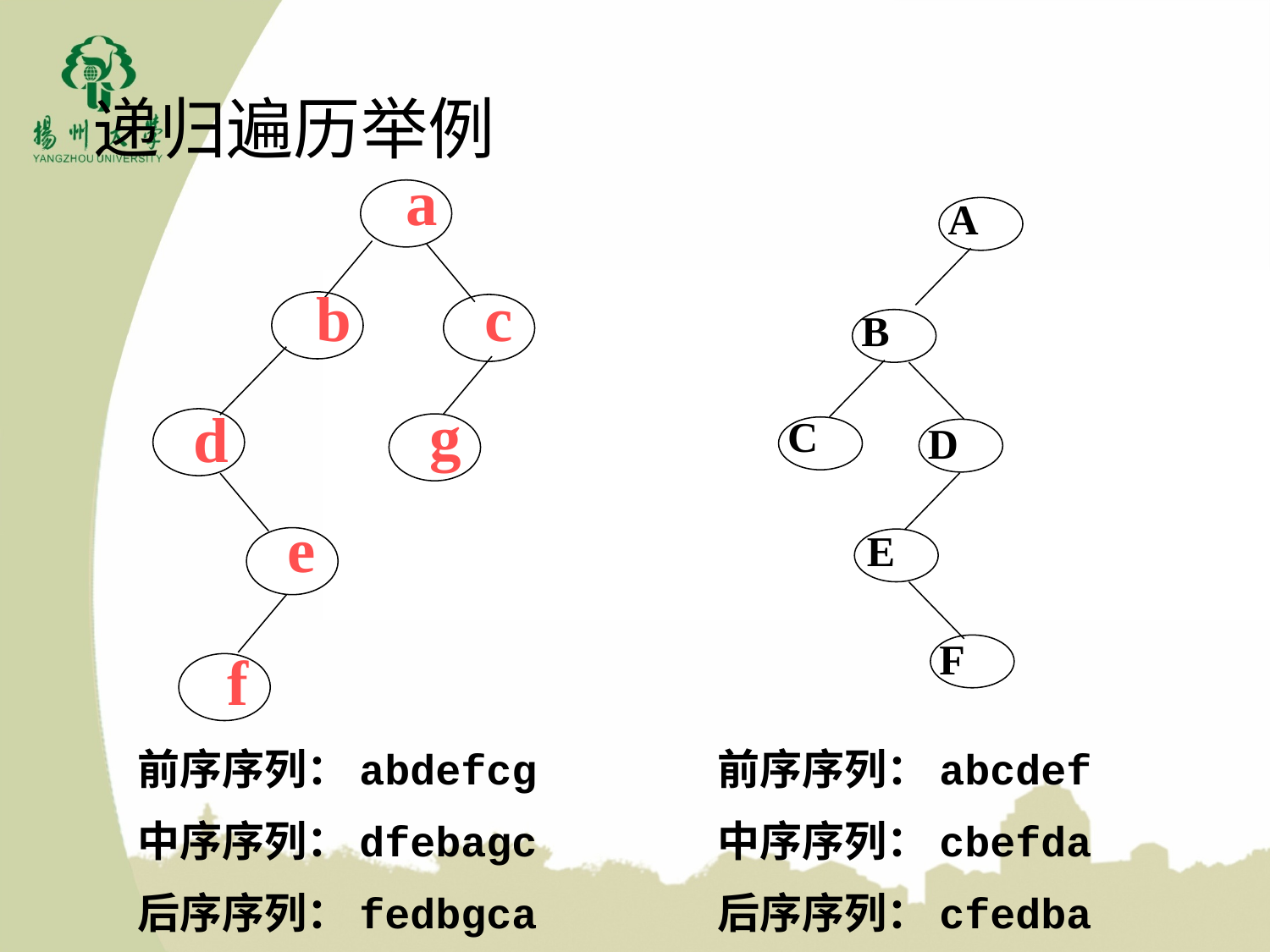

递归遍历举例
a

b
c
g
d
e
f
A

B

C

D

E

F

前序序列：abdefcg
中序序列：dfebagc
后序序列：fedbgca
前序序列：abcdef
中序序列：cbefda
后序序列：cfedba